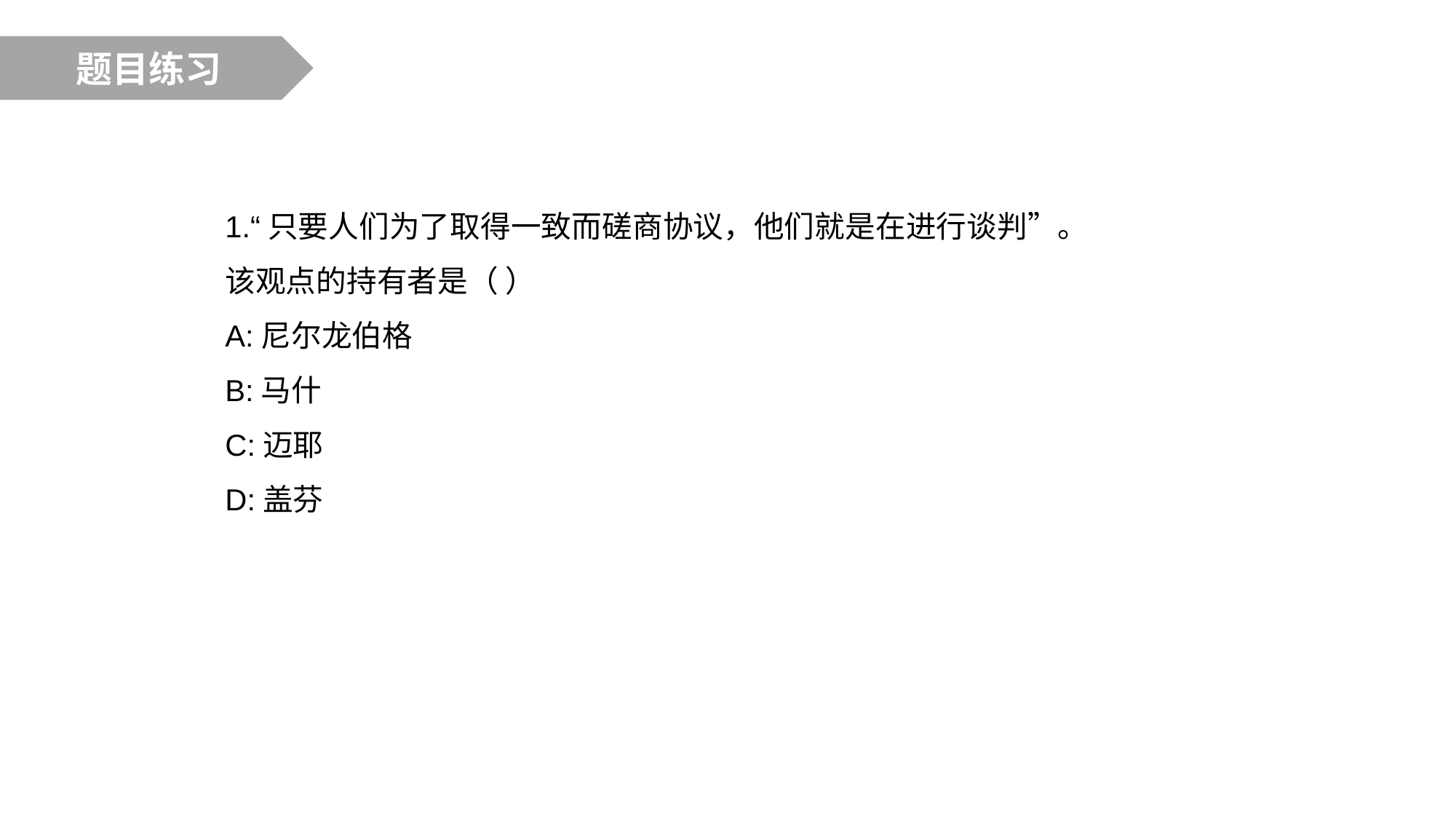

题目练习
1.“只要人们为了取得一致而磋商协议，他们就是在进行谈判”。该观点的持有者是（ ）
A:尼尔龙伯格
B:马什
C:迈耶
D:盖芬